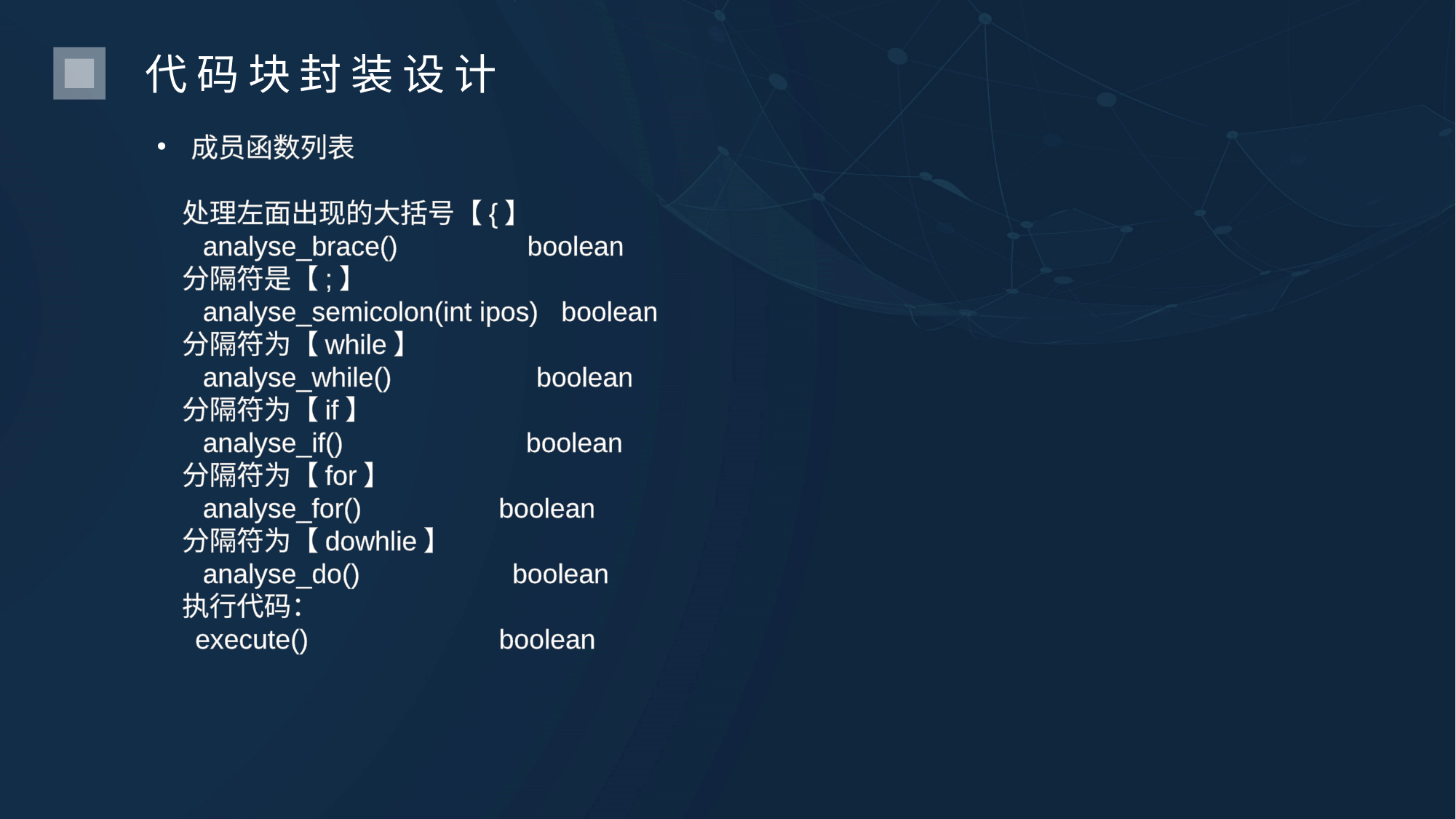

代码块封装设计

成员函数列表

   处理左面出现的大括号【{】
      analyse_brace()                 boolean
   分隔符是【;】
      analyse_semicolon(int ipos)   boolean
   分隔符为【while】
      analyse_while()                   boolean
   分隔符为【if】
      analyse_if()                        boolean
   分隔符为【for】
      analyse_for()                  boolean
   分隔符为【dowhlie】
      analyse_do()                    boolean
   执行代码：
     execute()                         boolean